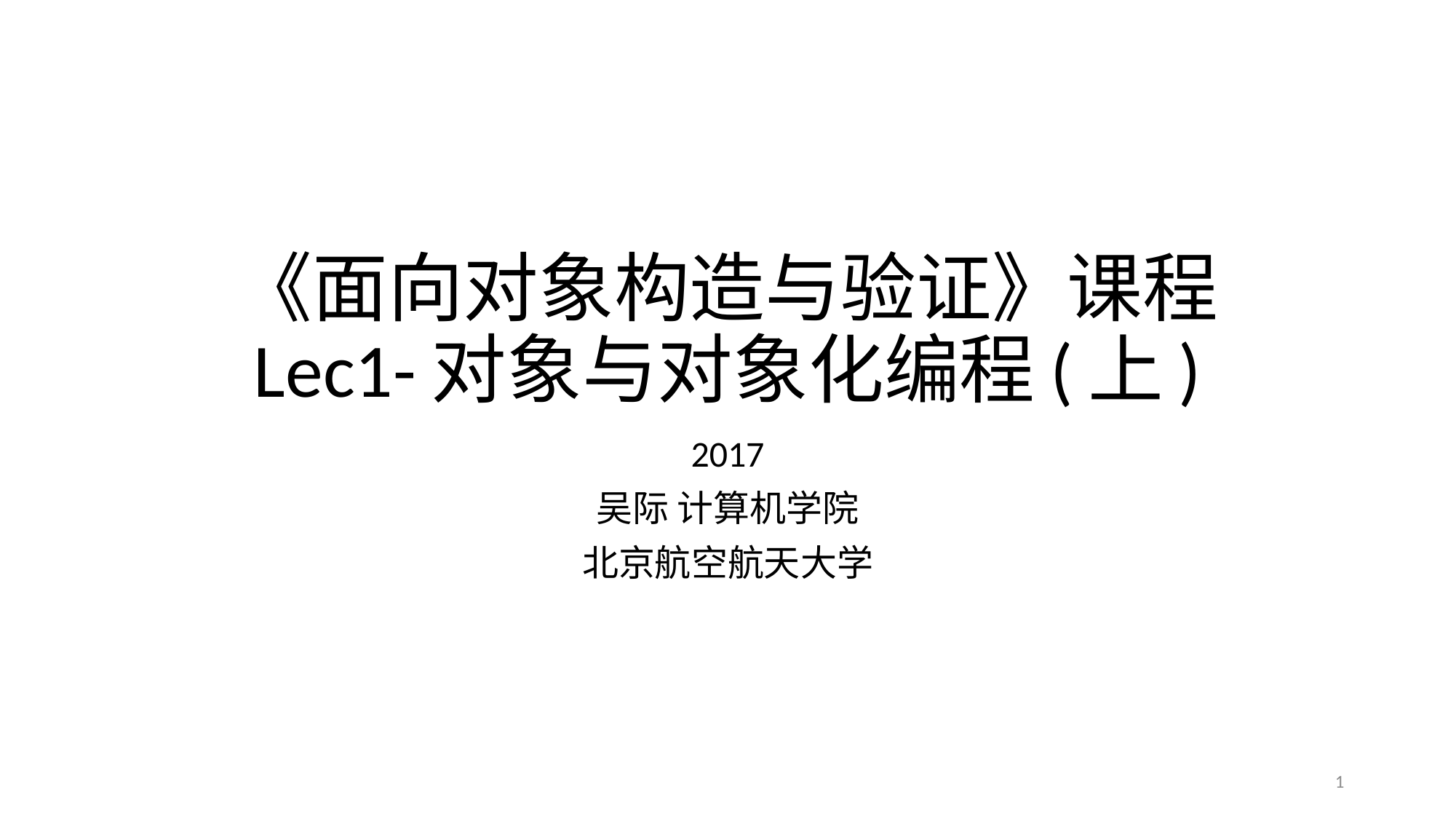

# 《面向对象构造与验证》课程 Lec1-对象与对象化编程(上)
2017
吴际 计算机学院
北京航空航天大学
1